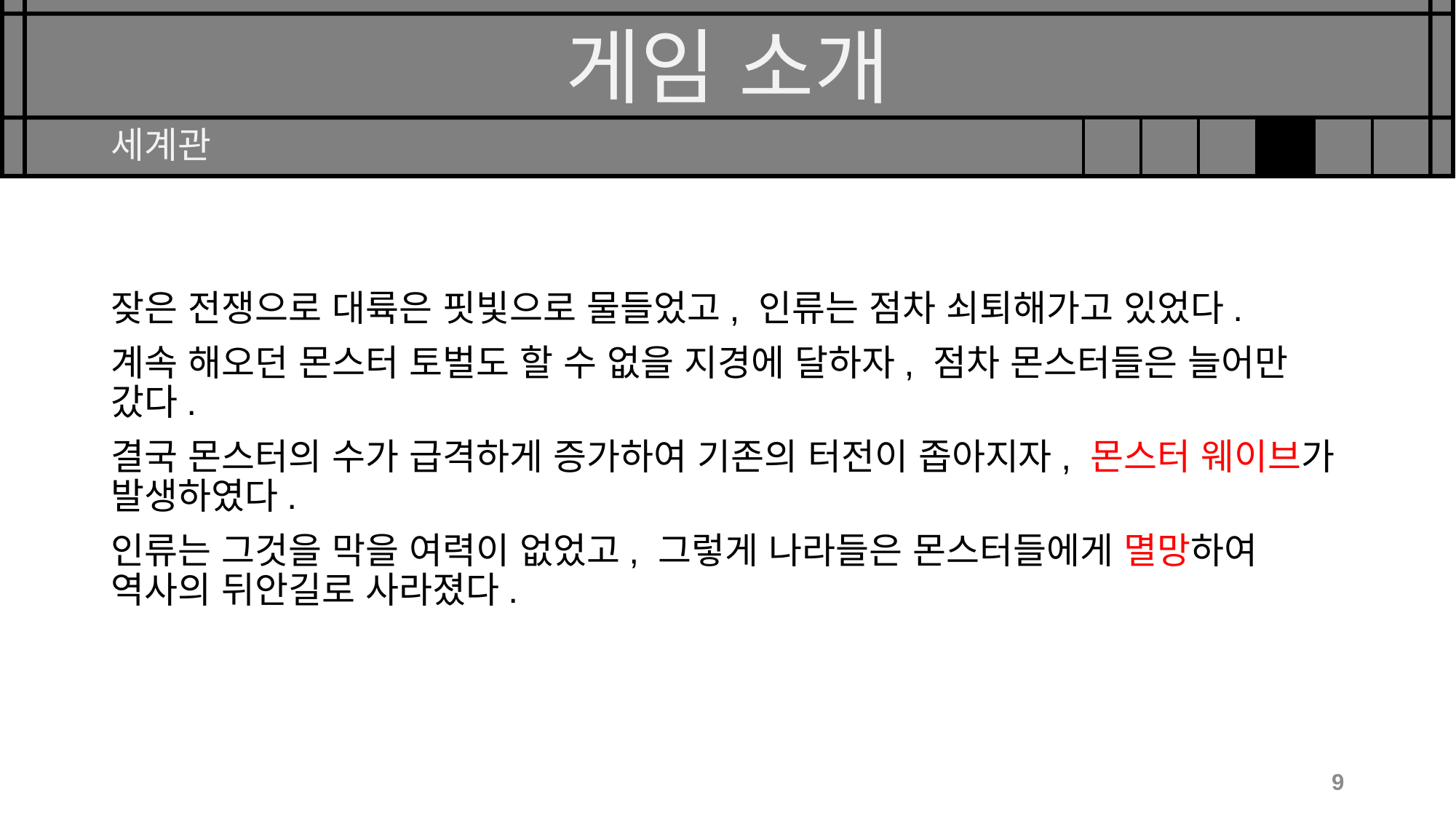

# 게임 소개
세계관
|  |  |  |  |  |  |
| --- | --- | --- | --- | --- | --- |
잦은 전쟁으로 대륙은 핏빛으로 물들었고, 인류는 점차 쇠퇴해가고 있었다.
계속 해오던 몬스터 토벌도 할 수 없을 지경에 달하자, 점차 몬스터들은 늘어만 갔다.
결국 몬스터의 수가 급격하게 증가하여 기존의 터전이 좁아지자, 몬스터 웨이브가 발생하였다.
인류는 그것을 막을 여력이 없었고, 그렇게 나라들은 몬스터들에게 멸망하여 역사의 뒤안길로 사라졌다.

9